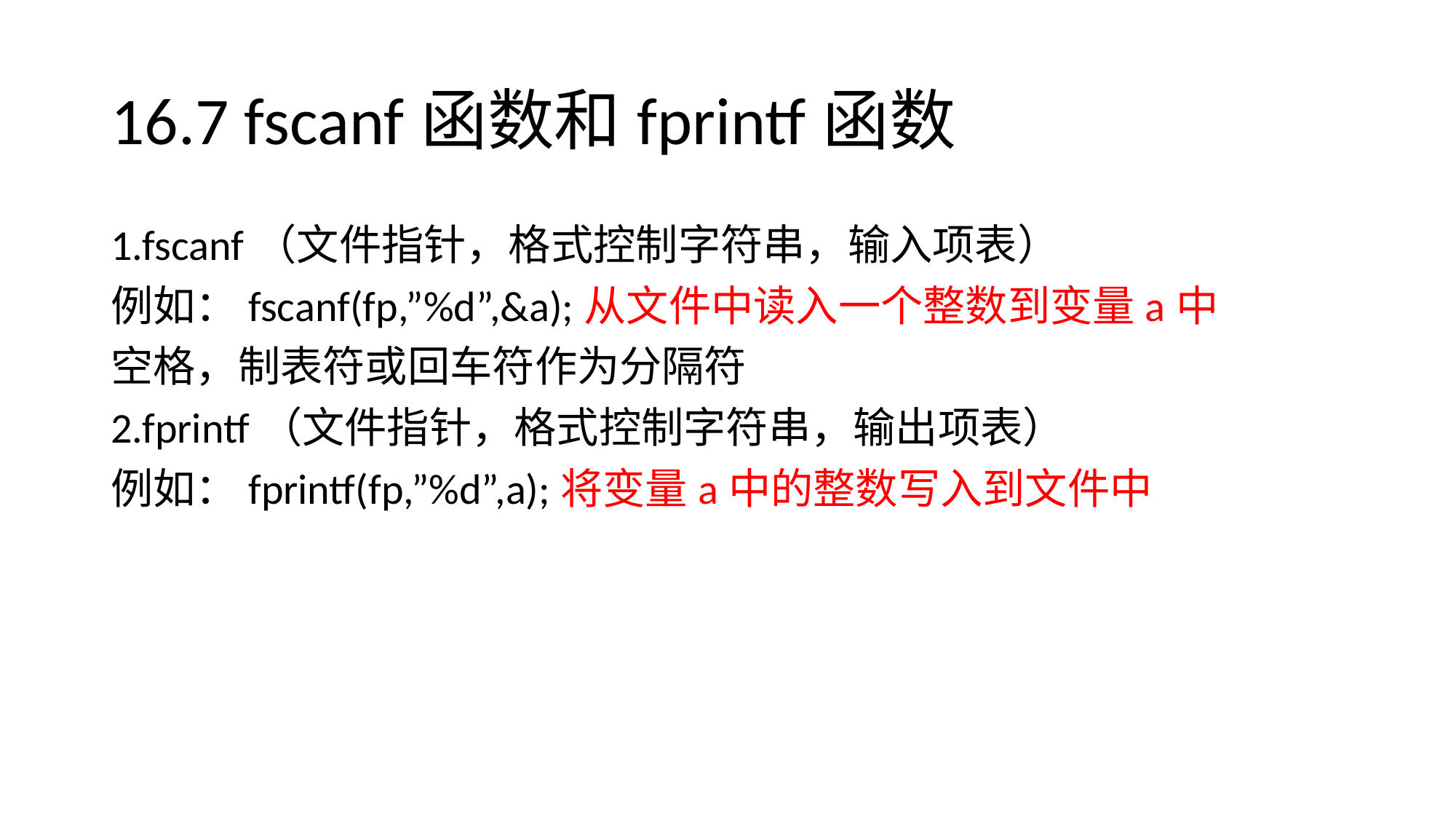

# 16.7 fscanf函数和fprintf函数
1.fscanf（文件指针，格式控制字符串，输入项表）
例如：fscanf(fp,”%d”,&a);从文件中读入一个整数到变量a中
空格，制表符或回车符作为分隔符
2.fprintf（文件指针，格式控制字符串，输出项表）
例如：fprintf(fp,”%d”,a);将变量a中的整数写入到文件中